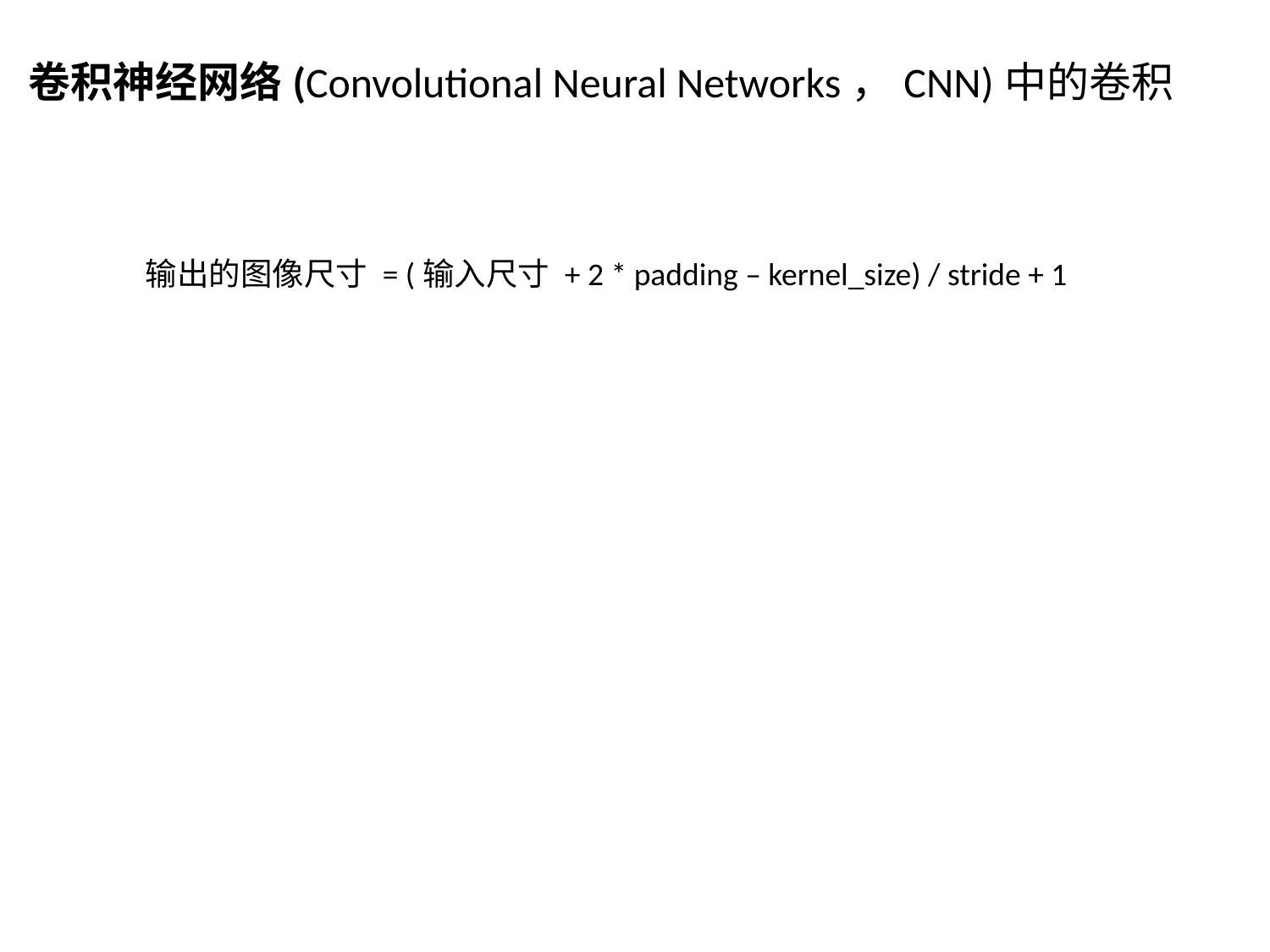

卷积神经网络(Convolutional Neural Networks，CNN)中的卷积
输出的图像尺寸 = (输入尺寸 + 2 * padding – kernel_size) / stride + 1